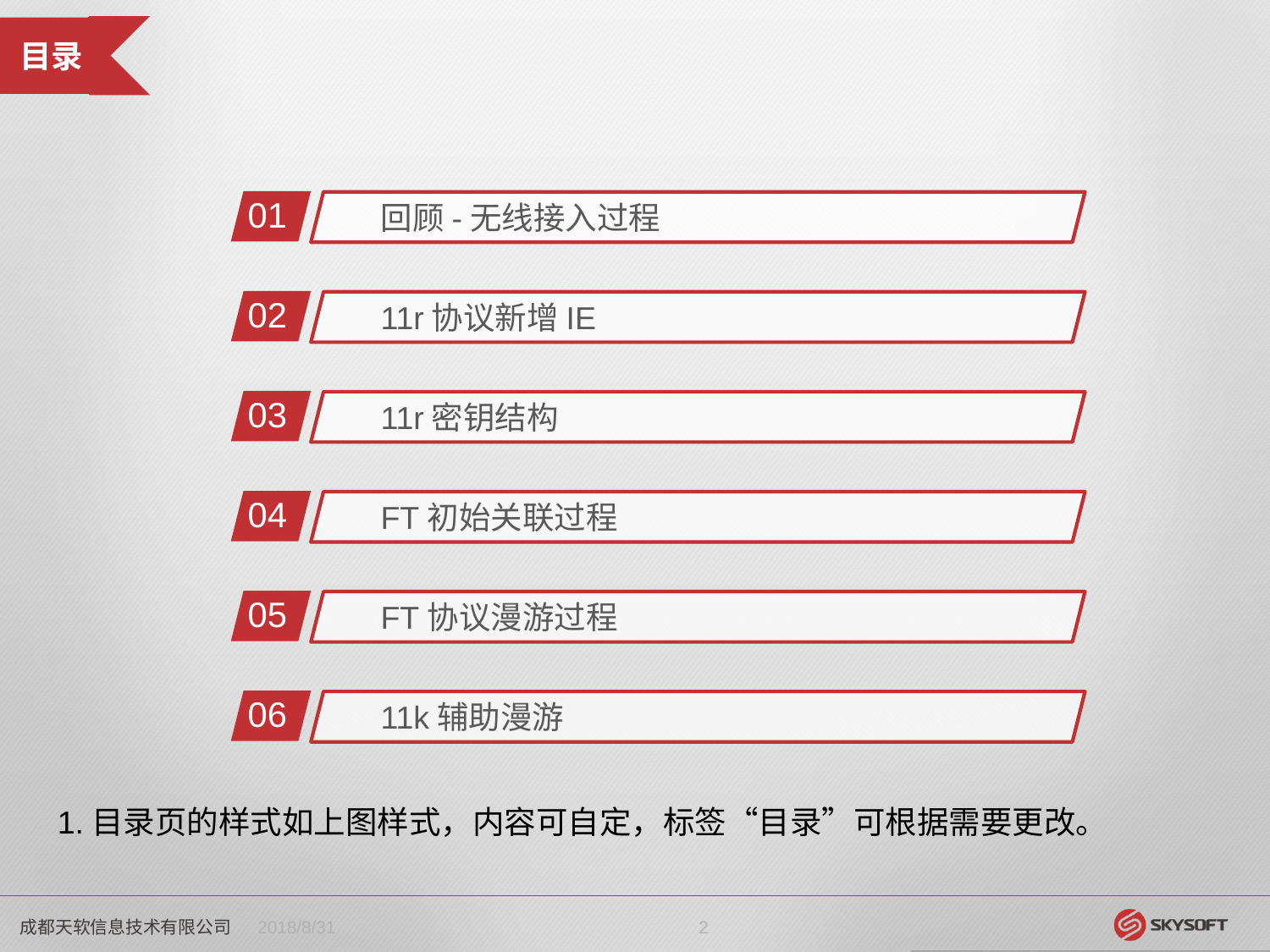

01

回顾-无线接入过程
02

11r协议新增IE
03

11r密钥结构
04

FT初始关联过程
05

FT协议漫游过程
06

11k辅助漫游
1.目录页的样式如上图样式，内容可自定，标签“目录”可根据需要更改。
成都天软信息技术有限公司
2018/8/31
2